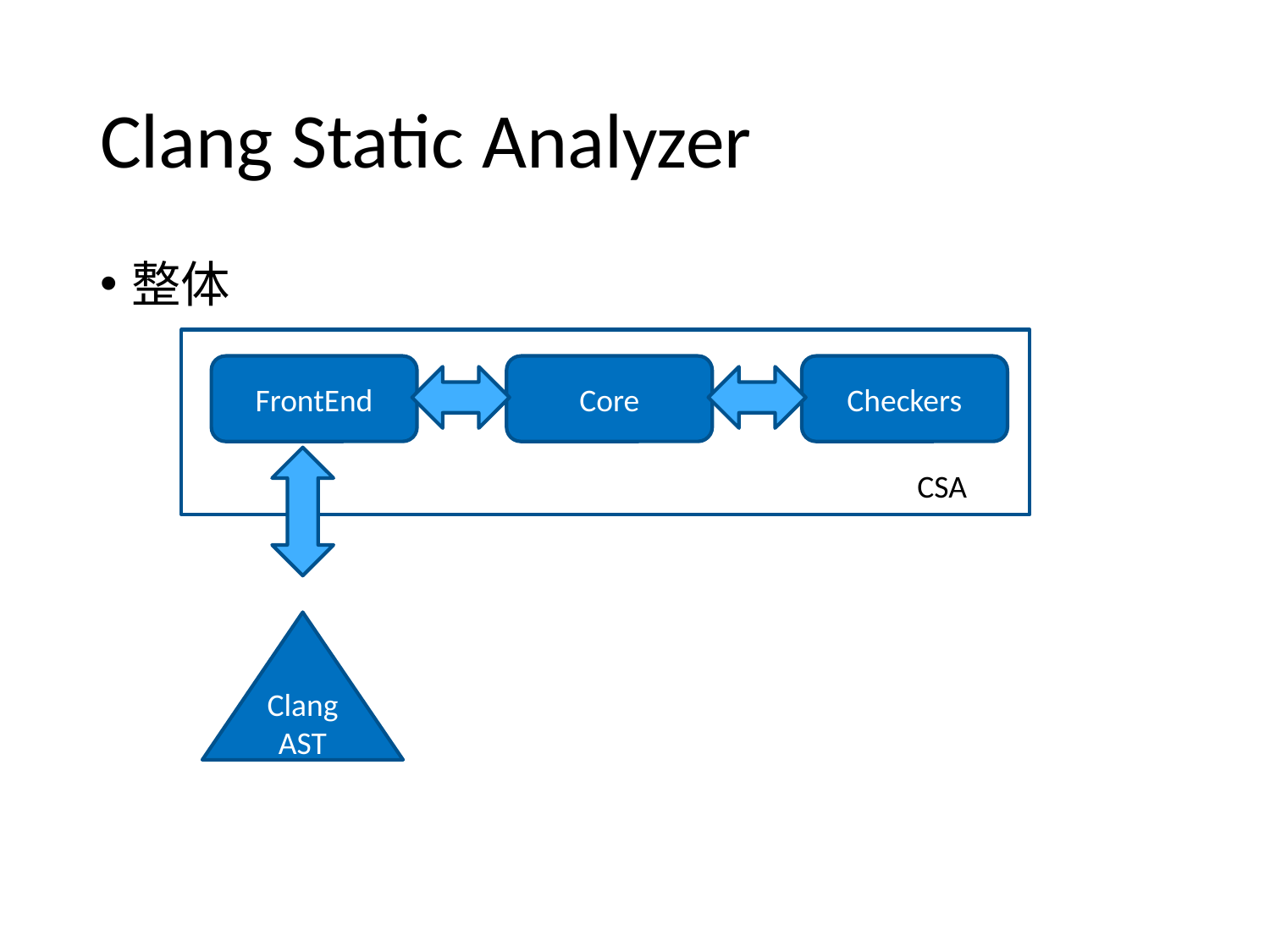

# Clang Static Analyzer
整体

FrontEnd
Core
Checkers

CSA
Clang
AST